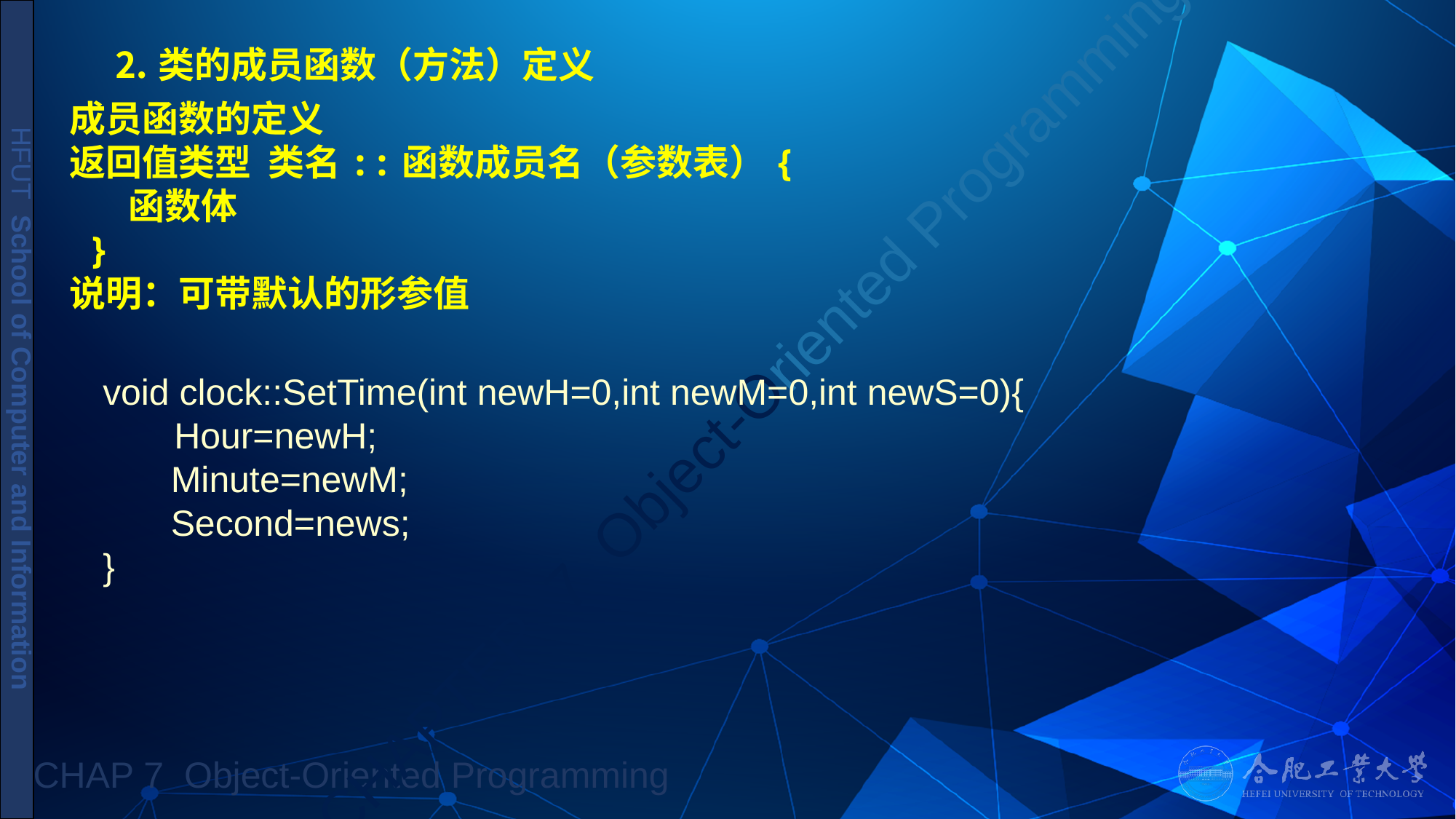

# ⒉类的成员函数（方法）定义
  成员函数的定义
  返回值类型  类名::函数成员名（参数表）{
	     函数体
  }
  说明：可带默认的形参值
void clock::SetTime(int newH=0,int newM=0,int newS=0){
       Hour=newH;
	    Minute=newM;
	    Second=news;
}